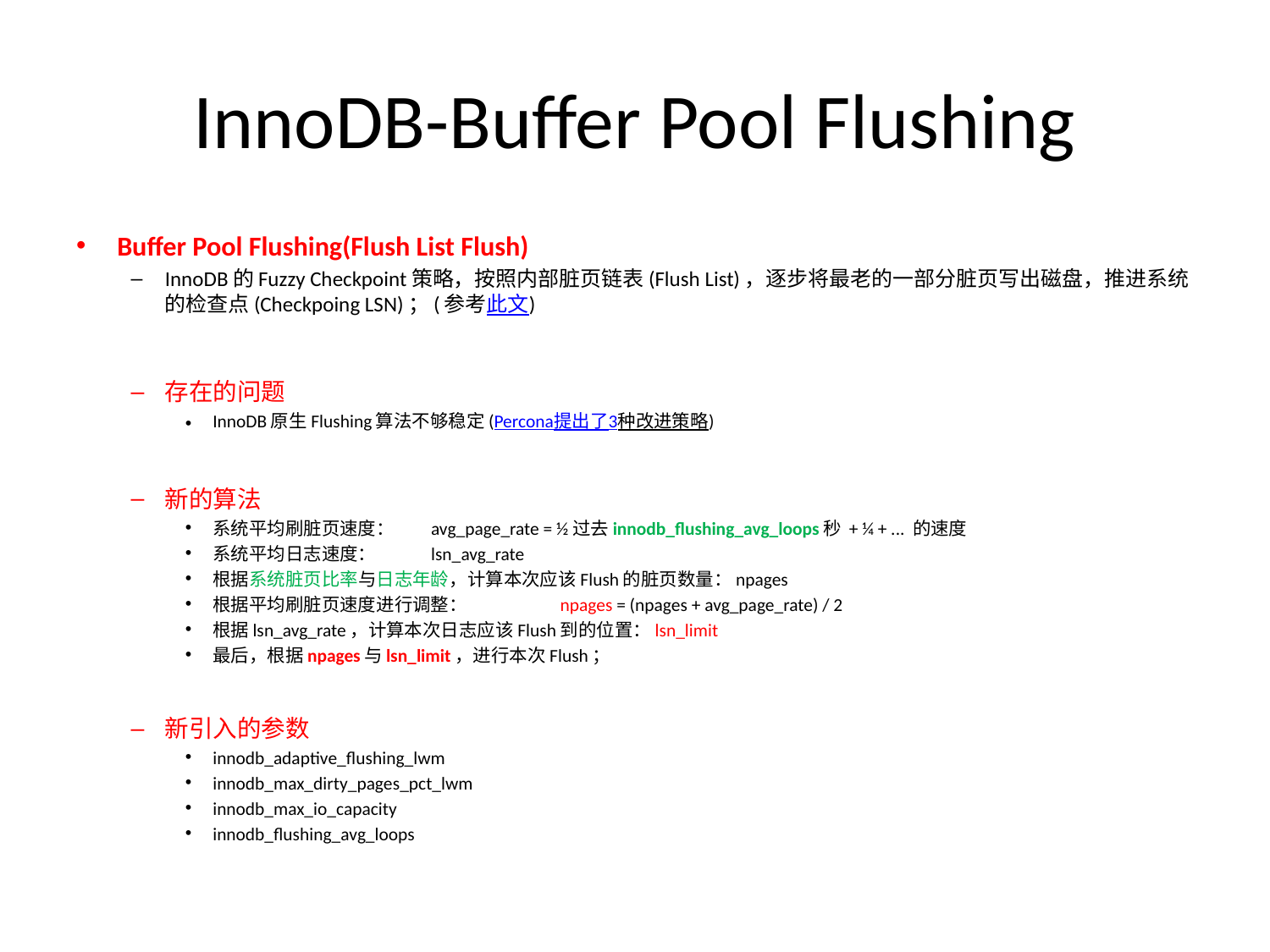

# InnoDB-Buffer Pool Flushing
Buffer Pool Flushing(Flush List Flush)
InnoDB的Fuzzy Checkpoint策略，按照内部脏页链表(Flush List)，逐步将最老的一部分脏页写出磁盘，推进系统的检查点(Checkpoing LSN)；(参考此文)

存在的问题
InnoDB原生Flushing算法不够稳定(Percona提出了3种改进策略)

新的算法
系统平均刷脏页速度： 	avg_page_rate = ½过去innodb_flushing_avg_loops秒 + ¼ + ... 的速度
系统平均日志速度： 	lsn_avg_rate
根据系统脏页比率与日志年龄，计算本次应该Flush的脏页数量：npages
根据平均刷脏页速度进行调整：		    npages = (npages + avg_page_rate) / 2
根据lsn_avg_rate，计算本次日志应该Flush到的位置：lsn_limit
最后，根据npages与lsn_limit，进行本次Flush；

新引入的参数
innodb_adaptive_flushing_lwm
innodb_max_dirty_pages_pct_lwm
innodb_max_io_capacity
innodb_flushing_avg_loops